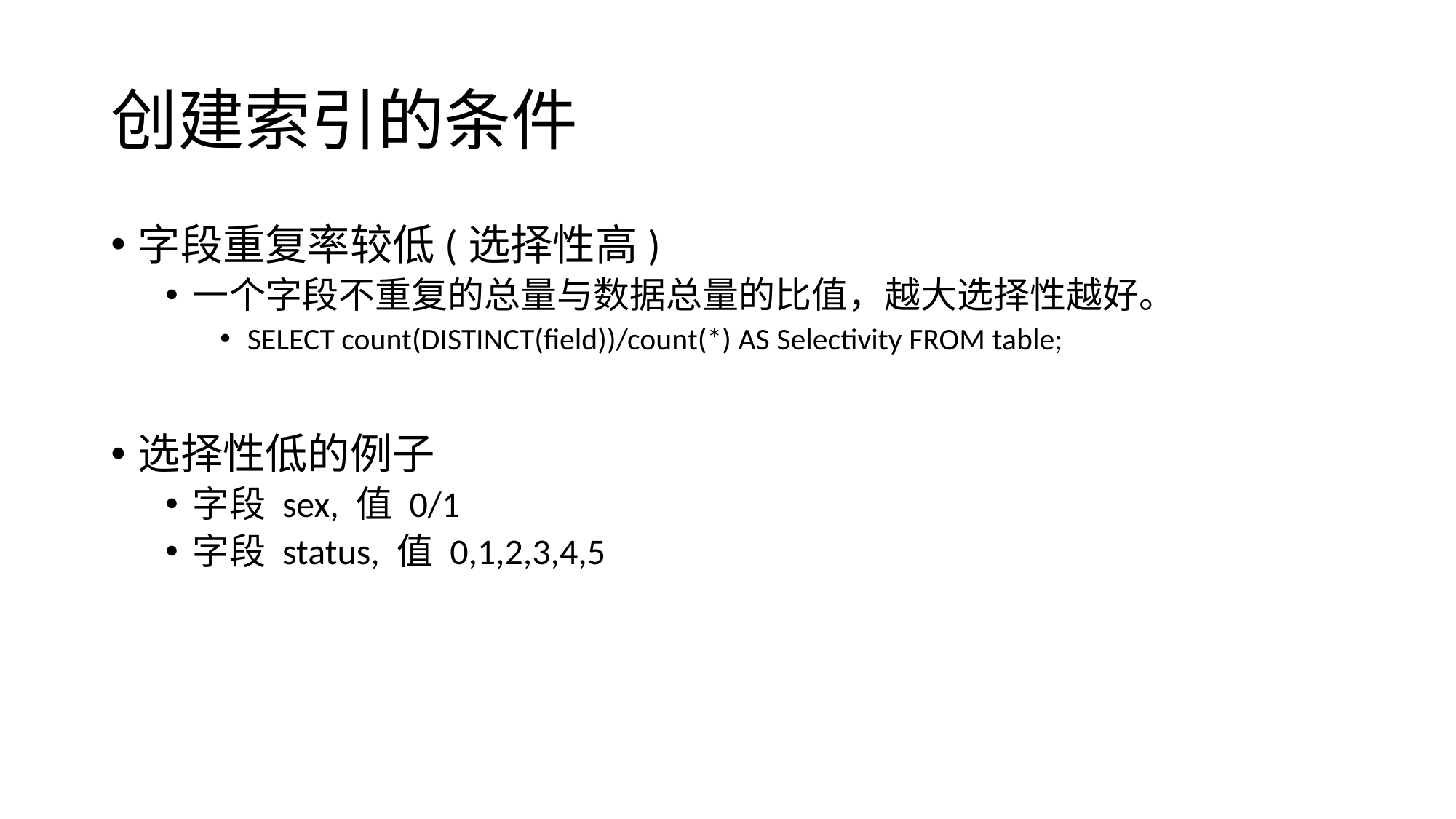

# 创建索引的条件
字段重复率较低(选择性高)
一个字段不重复的总量与数据总量的比值，越大选择性越好。
SELECT count(DISTINCT(field))/count(*) AS Selectivity FROM table;

选择性低的例子
字段 sex, 值 0/1
字段 status, 值 0,1,2,3,4,5